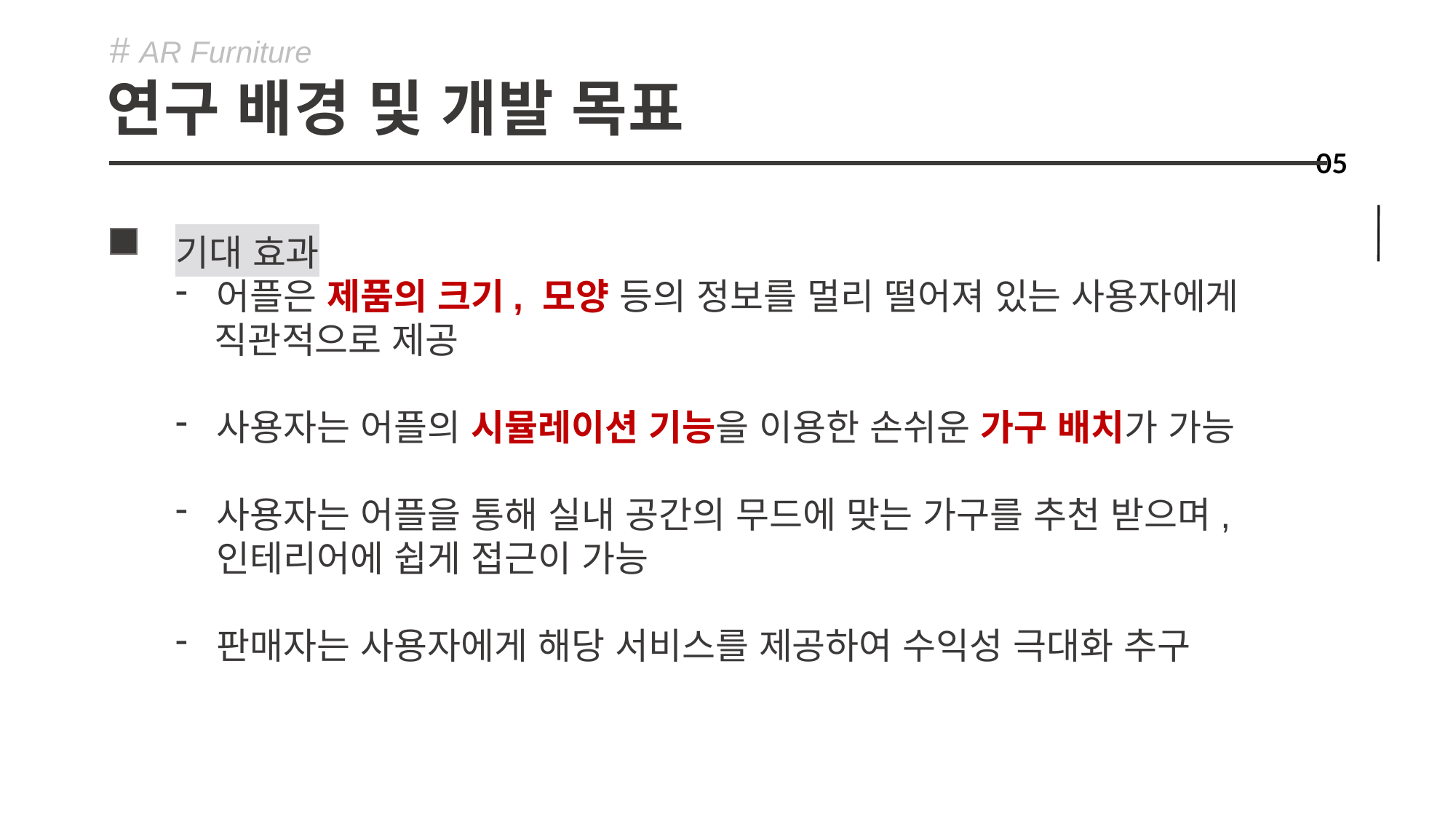

# AR Furniture
연구 배경 및 개발 목표

기대 효과
어플은 제품의 크기, 모양 등의 정보를 멀리 떨어져 있는 사용자에게
   직관적으로 제공

사용자는 어플의 시뮬레이션 기능을 이용한 손쉬운 가구 배치가 가능

사용자는 어플을 통해 실내 공간의 무드에 맞는 가구를 추천 받으며, 인테리어에 쉽게 접근이 가능

판매자는 사용자에게 해당 서비스를 제공하여 수익성 극대화 추구